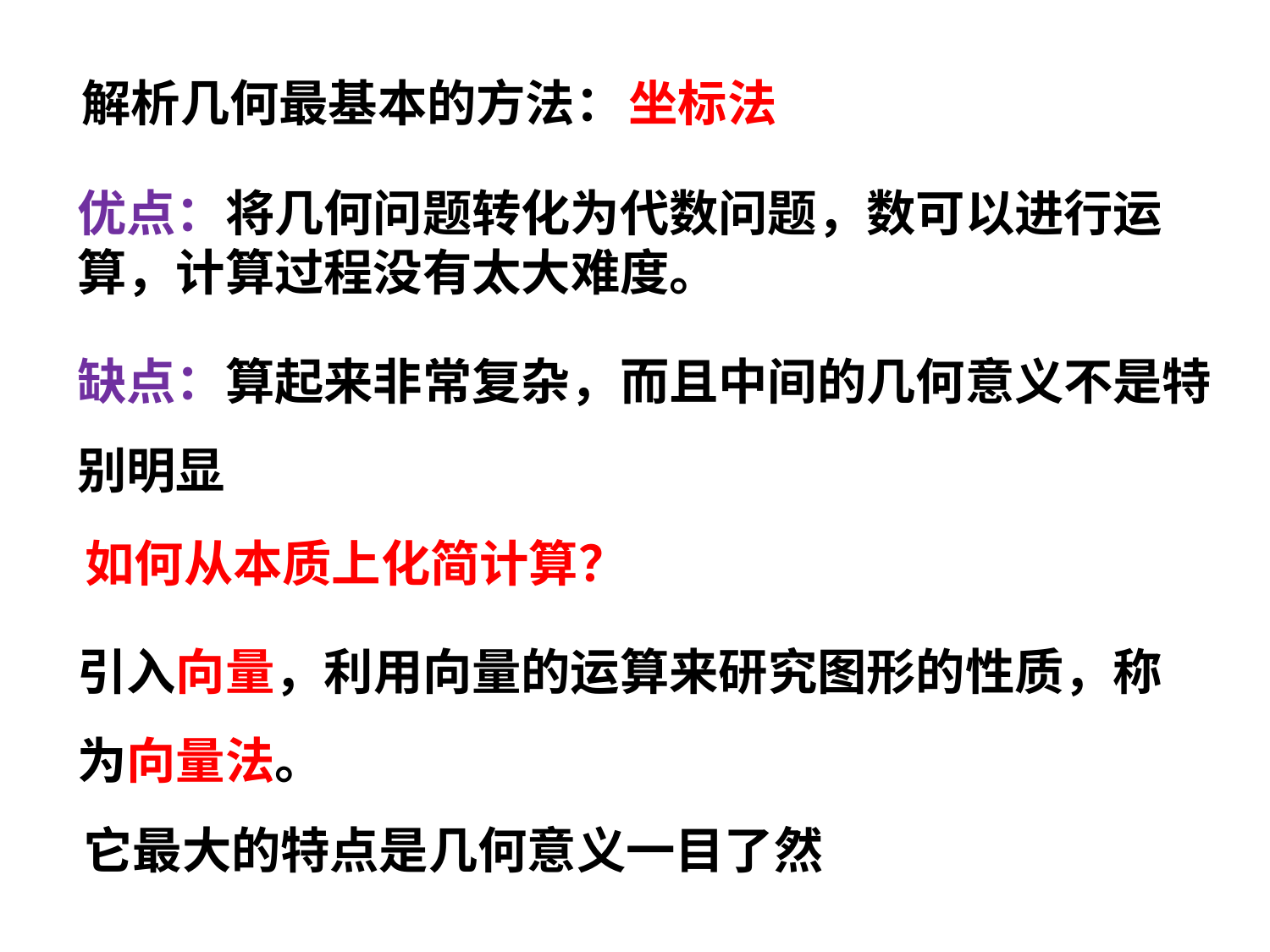

解析几何最基本的方法：
坐标法
优点：将几何问题转化为代数问题，数可以进行运算，计算过程没有太大难度。
缺点：算起来非常复杂，而且中间的几何意义不是特别明显
如何从本质上化简计算？
引入向量，利用向量的运算来研究图形的性质，称为向量法。
它最大的特点是几何意义一目了然